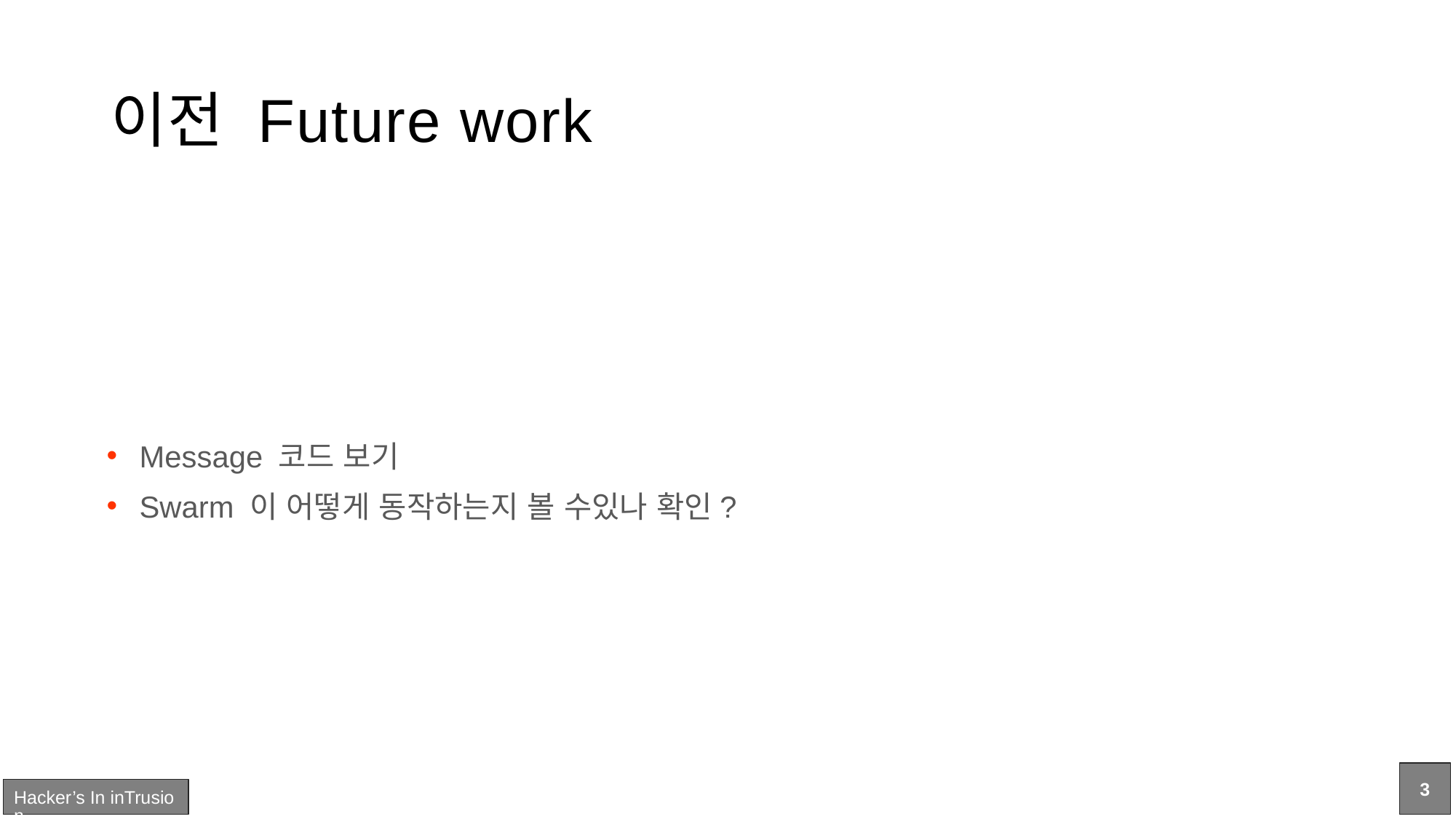

# 이전 Future work
Message 코드 보기
Swarm 이 어떻게 동작하는지 볼 수있나 확인?
3
Hacker’s In inTrusion